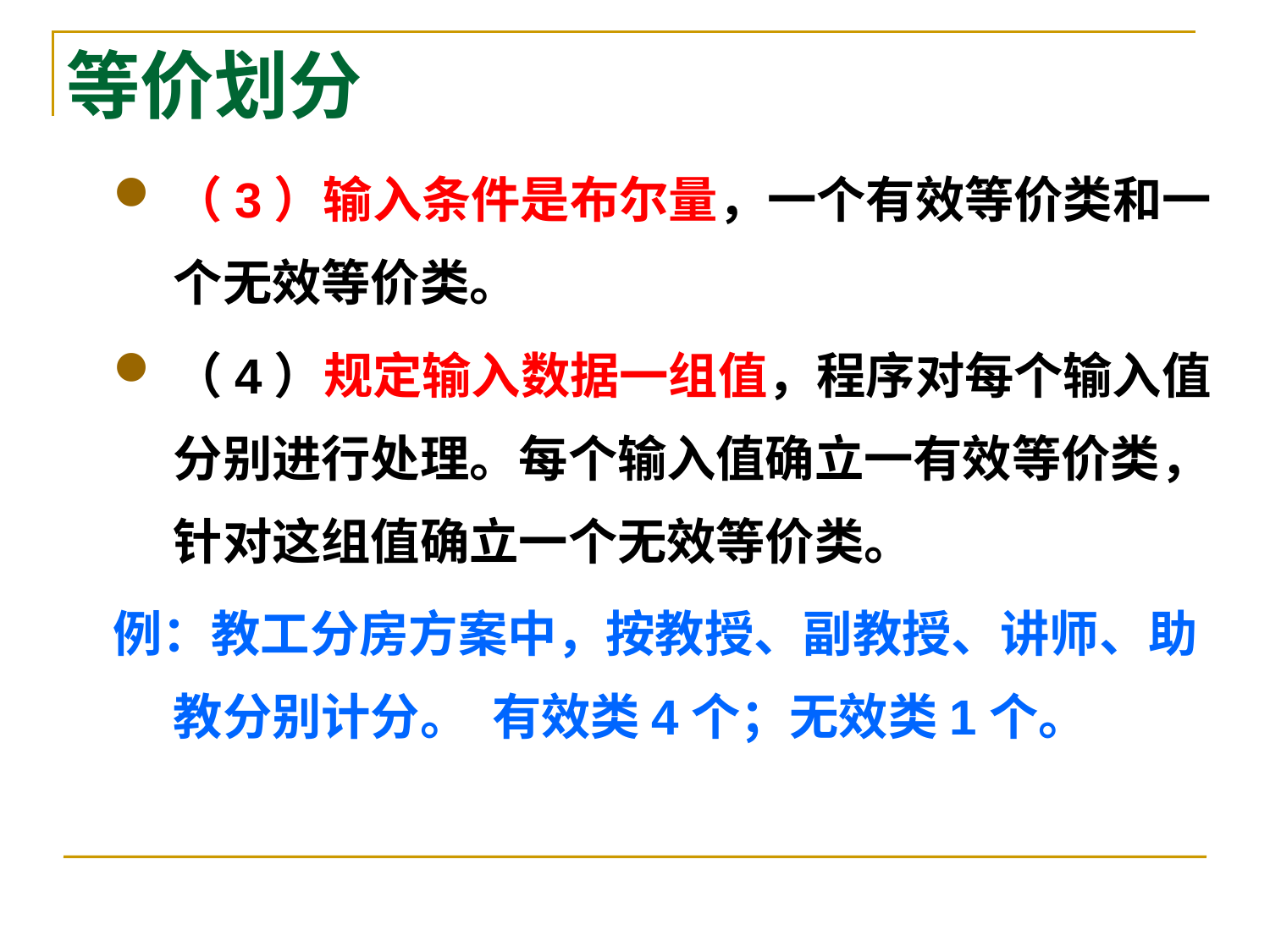

# 等价划分
（3）输入条件是布尔量，一个有效等价类和一个无效等价类。
（4）规定输入数据一组值，程序对每个输入值分别进行处理。每个输入值确立一有效等价类，针对这组值确立一个无效等价类。
例：教工分房方案中，按教授、副教授、讲师、助教分别计分。  有效类4个；无效类1个。